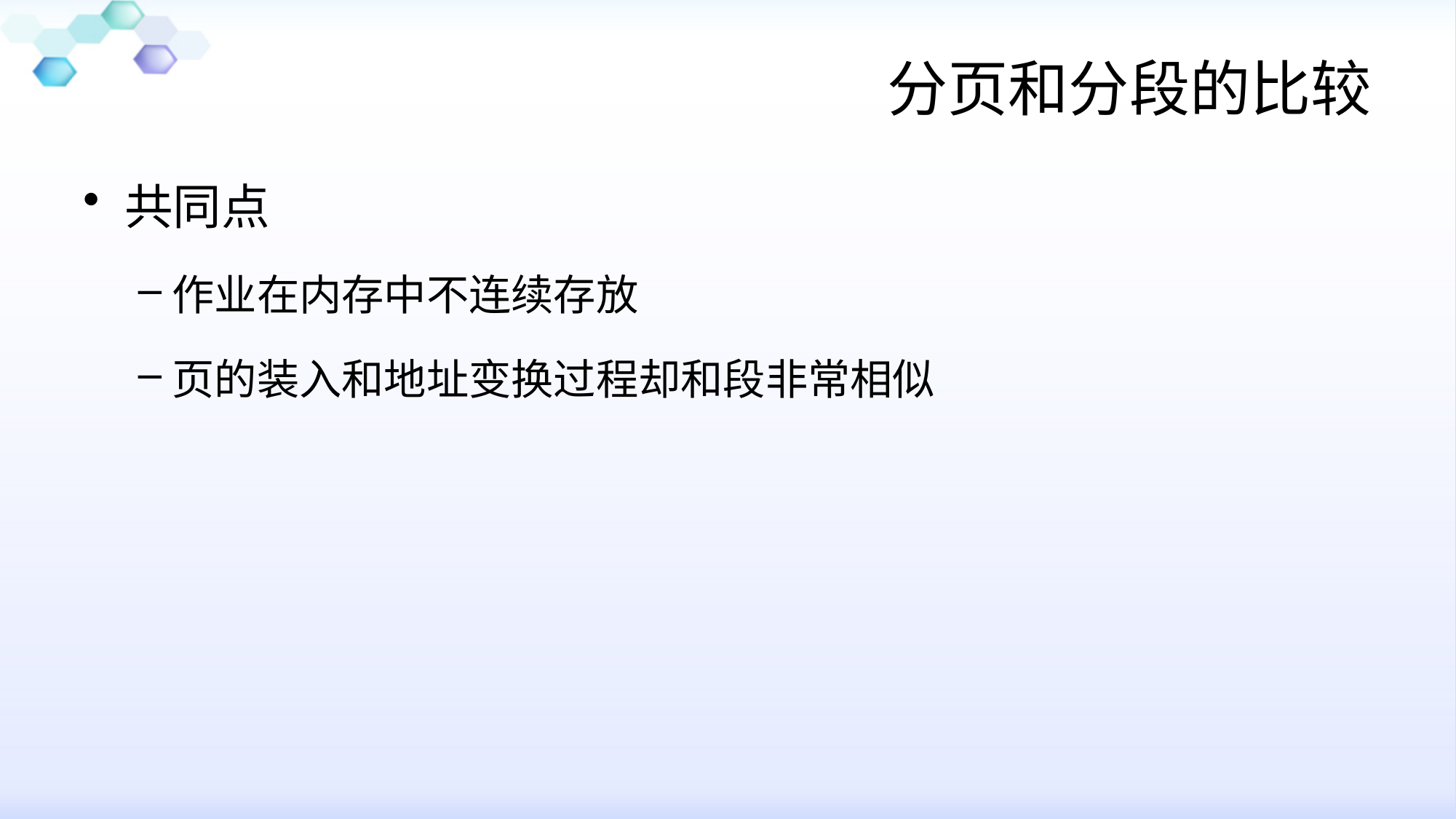

# 分页和分段的比较
共同点
作业在内存中不连续存放
页的装入和地址变换过程却和段非常相似